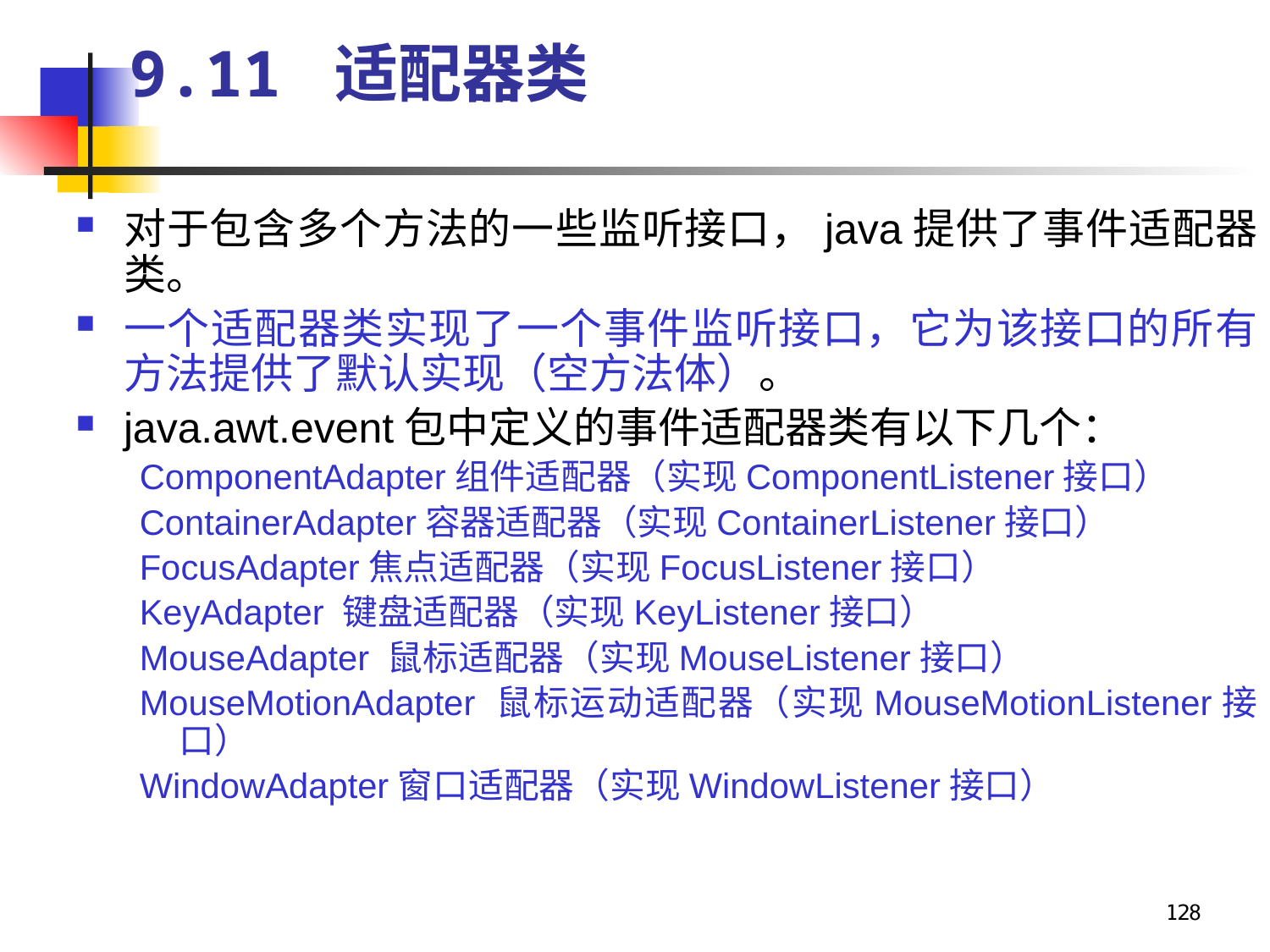

# 9.11 适配器类
对于包含多个方法的一些监听接口，java提供了事件适配器类。
一个适配器类实现了一个事件监听接口，它为该接口的所有方法提供了默认实现（空方法体）。
java.awt.event包中定义的事件适配器类有以下几个：
ComponentAdapter组件适配器（实现ComponentListener接口）
ContainerAdapter容器适配器（实现ContainerListener接口）
FocusAdapter焦点适配器（实现FocusListener接口）
KeyAdapter 键盘适配器（实现KeyListener接口）
MouseAdapter 鼠标适配器（实现MouseListener接口）
MouseMotionAdapter 鼠标运动适配器（实现MouseMotionListener接口）
WindowAdapter窗口适配器（实现WindowListener接口）